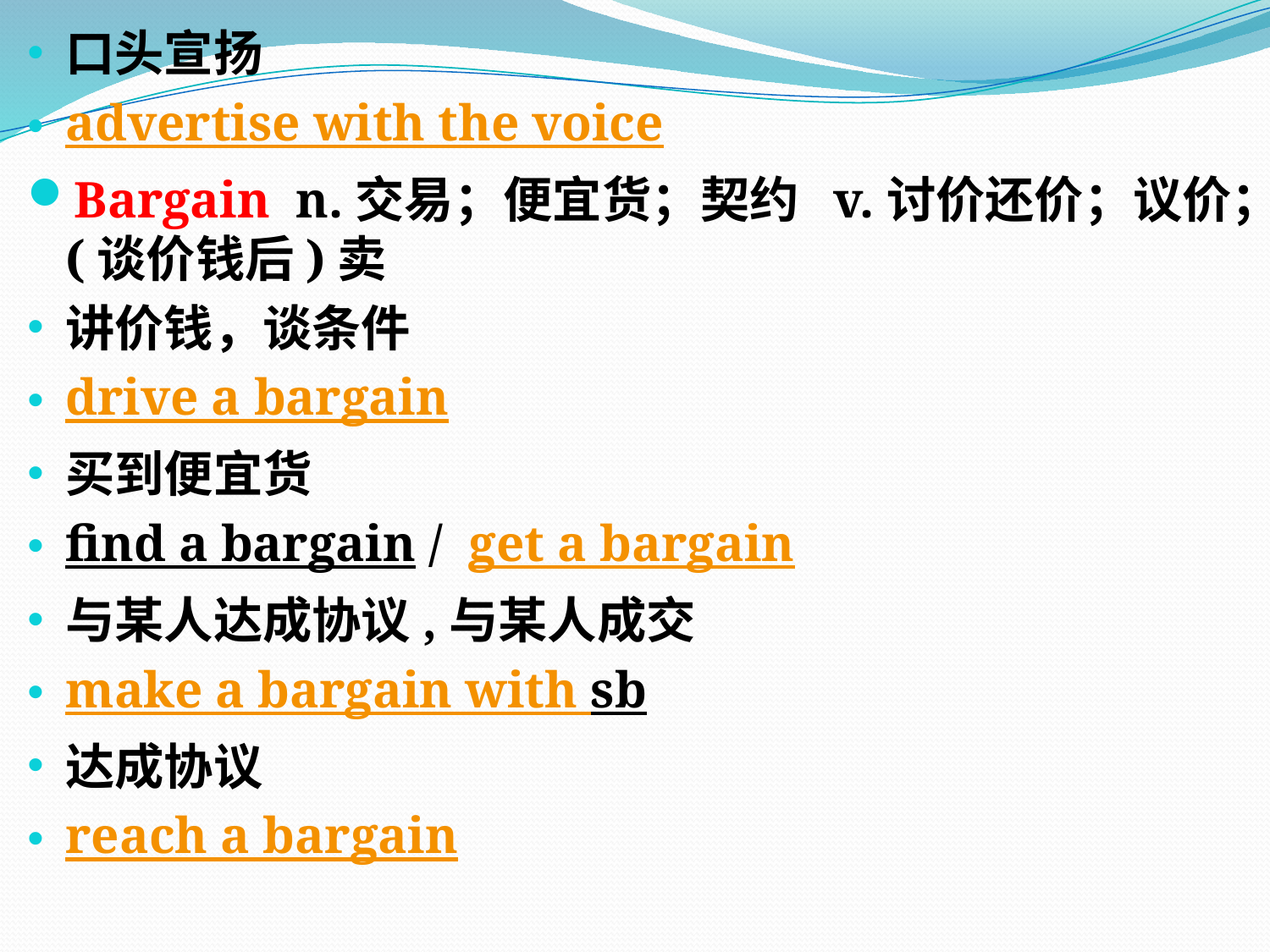

口头宣扬
advertise with the voice
Bargain  n.交易；便宜货；契约  v.讨价还价；议价；(谈价钱后)卖
讲价钱，谈条件
drive a bargain
买到便宜货
find a bargain /  get a bargain
与某人达成协议,与某人成交
make a bargain with sb
达成协议
reach a bargain